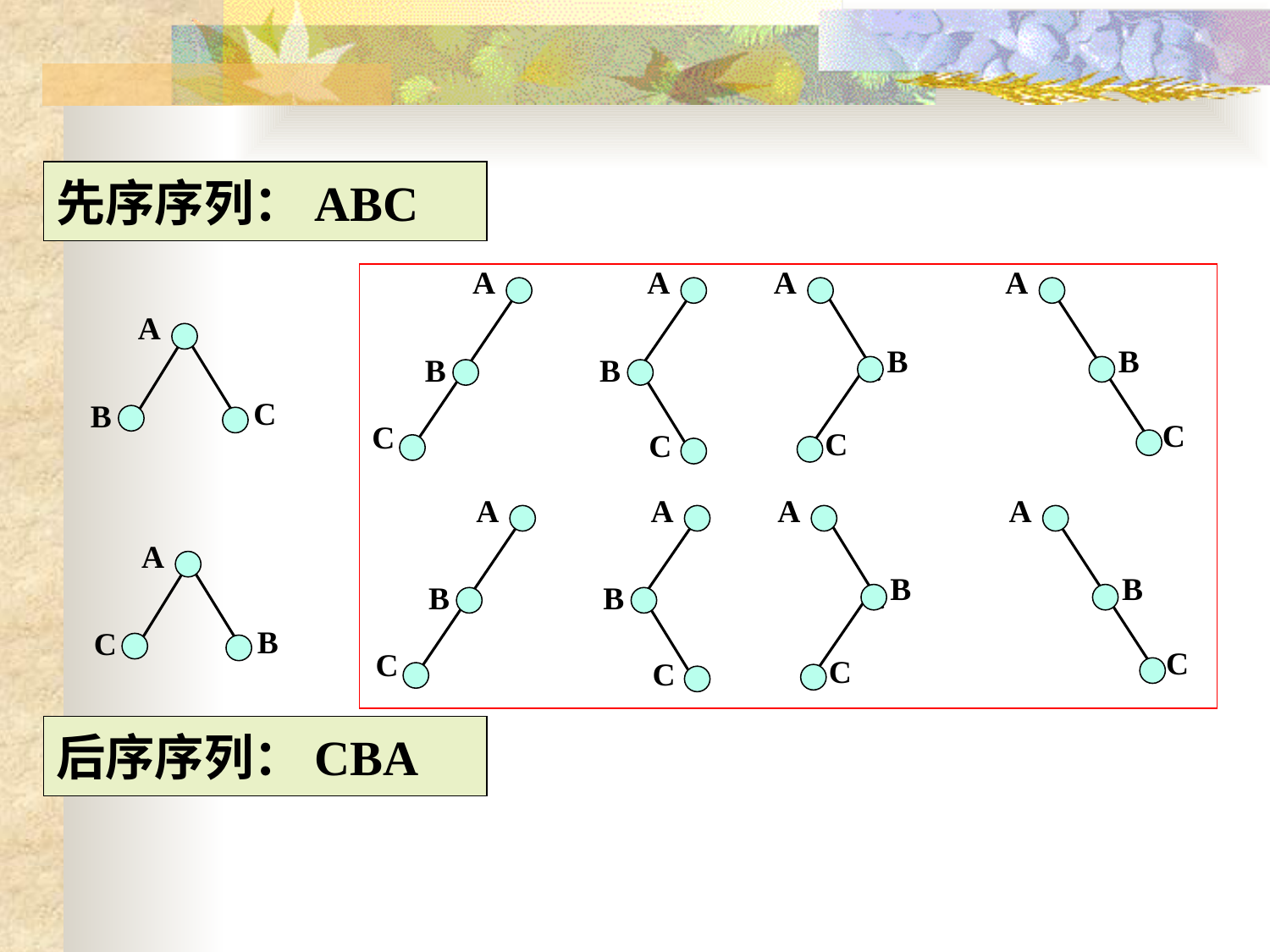

先序序列：ABC
A

B

C

A

B

C

A

B

C

A

B

C

A

C
B

A

B

C

A

B

C

A

B

C

A

B

C

A

B
C

后序序列：CBA